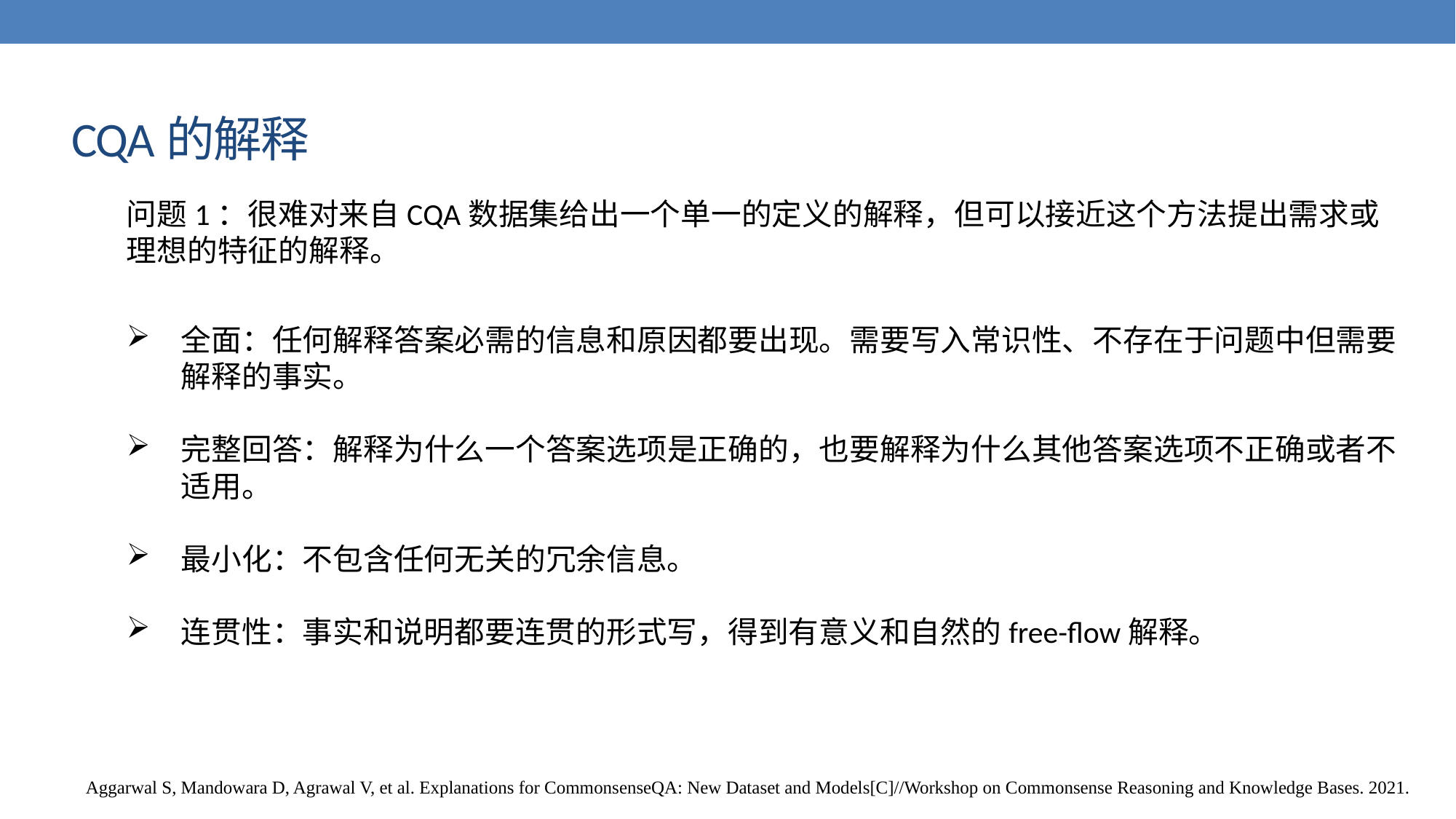

6
# CQA的解释

问题1：很难对来自CQA数据集给出一个单一的定义的解释，但可以接近这个方法提出需求或理想的特征的解释。
全面：任何解释答案必需的信息和原因都要出现。需要写入常识性、不存在于问题中但需要解释的事实。

完整回答：解释为什么一个答案选项是正确的，也要解释为什么其他答案选项不正确或者不适用。

最小化：不包含任何无关的冗余信息。

连贯性：事实和说明都要连贯的形式写，得到有意义和自然的free-flow解释。